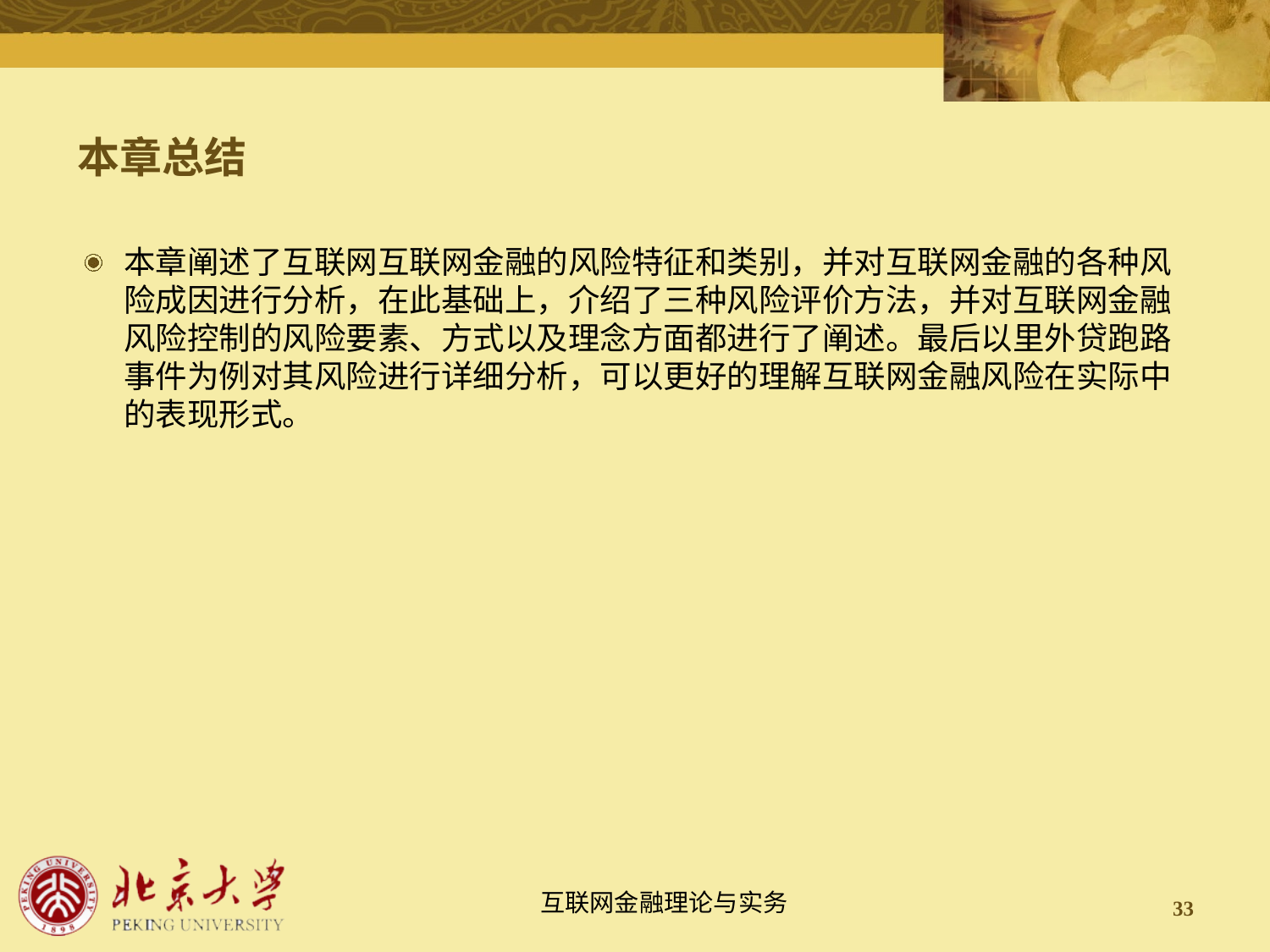

# 本章总结
本章阐述了互联网互联网金融的风险特征和类别，并对互联网金融的各种风险成因进行分析，在此基础上，介绍了三种风险评价方法，并对互联网金融风险控制的风险要素、方式以及理念方面都进行了阐述。最后以里外贷跑路事件为例对其风险进行详细分析，可以更好的理解互联网金融风险在实际中的表现形式。
33